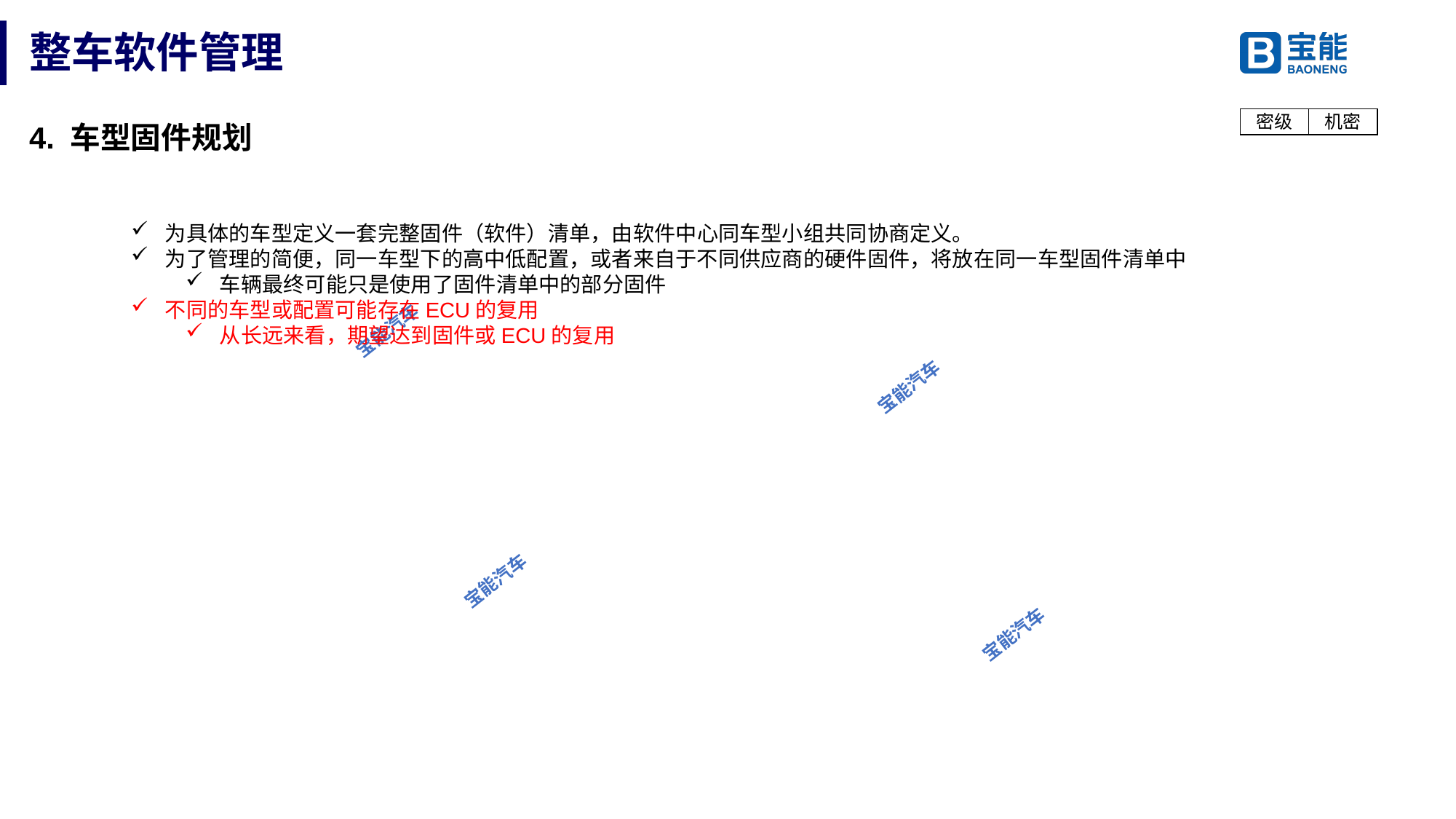

# 整车软件管理
4. 车型固件规划
为具体的车型定义一套完整固件（软件）清单，由软件中心同车型小组共同协商定义。
为了管理的简便，同一车型下的高中低配置，或者来自于不同供应商的硬件固件，将放在同一车型固件清单中
车辆最终可能只是使用了固件清单中的部分固件
不同的车型或配置可能存在ECU的复用
从长远来看，期望达到固件或ECU的复用

8